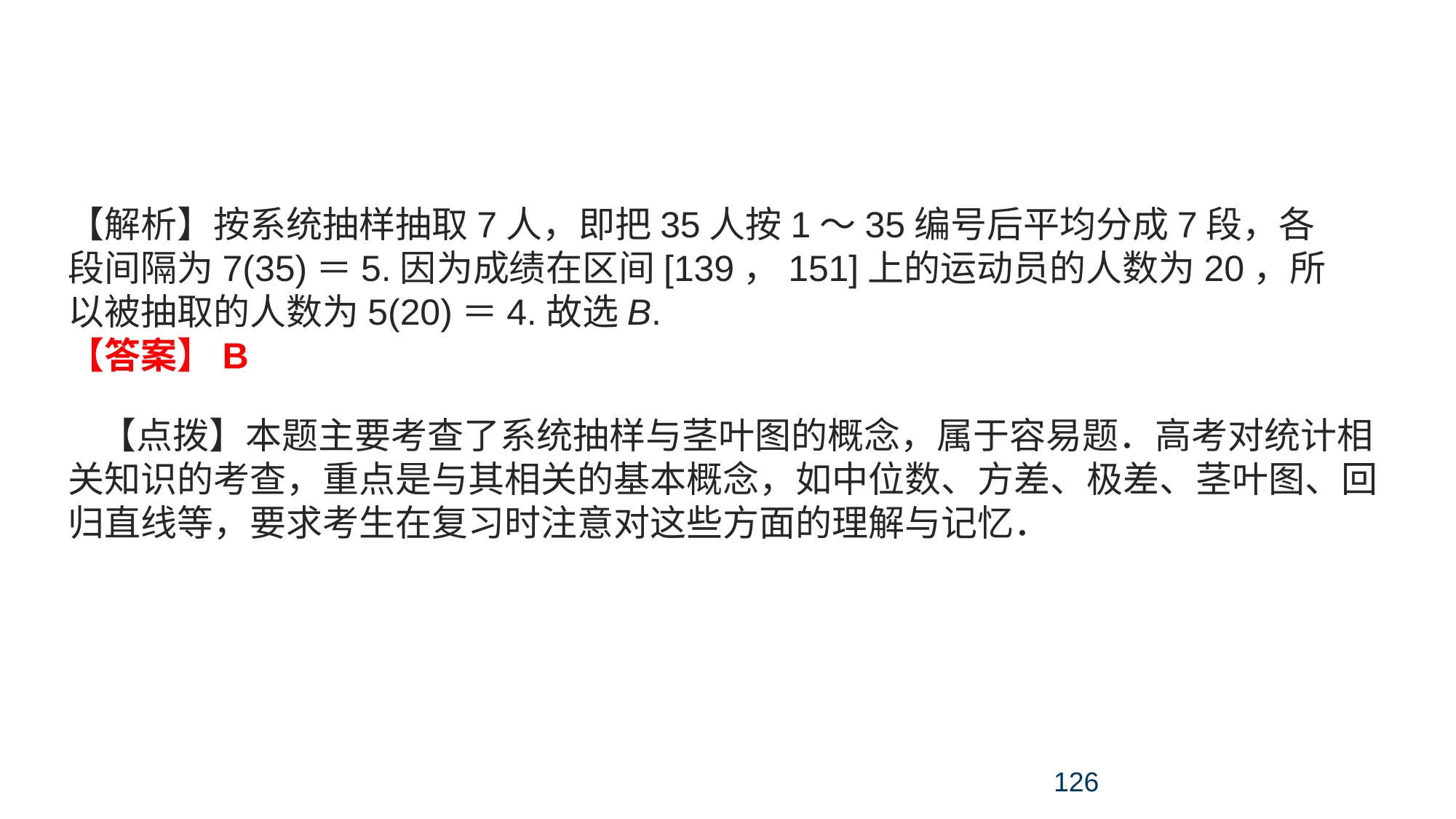

考点四  统计与统计案例
【解析】按系统抽样抽取7人，即把35人按1～35编号后平均分成7段，各段间隔为7(35)＝5.因为成绩在区间[139，151]上的运动员的人数为20，所以被抽取的人数为5(20)＝4.故选B.
【答案】B
【点拨】本题主要考查了系统抽样与茎叶图的概念，属于容易题．高考对统计相关知识的考查，重点是与其相关的基本概念，如中位数、方差、极差、茎叶图、回归直线等，要求考生在复习时注意对这些方面的理解与记忆．
126